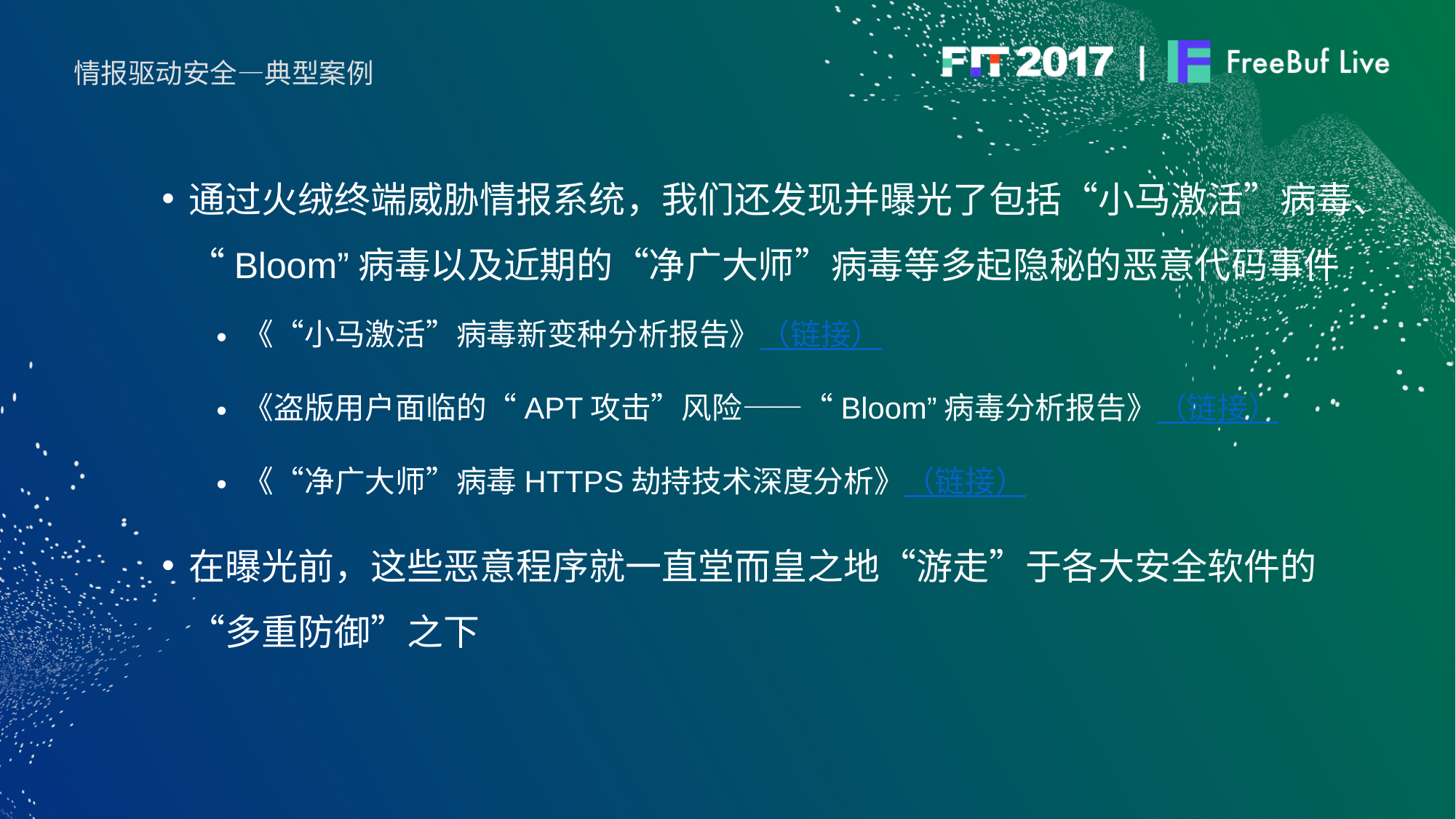

情报驱动安全—典型案例
通过火绒终端威胁情报系统，我们还发现并曝光了包括“小马激活”病毒、“Bloom”病毒以及近期的“净广大师”病毒等多起隐秘的恶意代码事件
《“小马激活”病毒新变种分析报告》（链接）
《盗版用户面临的“APT攻击”风险——“Bloom”病毒分析报告》（链接）
《“净广大师”病毒HTTPS劫持技术深度分析》（链接）
在曝光前，这些恶意程序就一直堂而皇之地“游走”于各大安全软件的“多重防御”之下